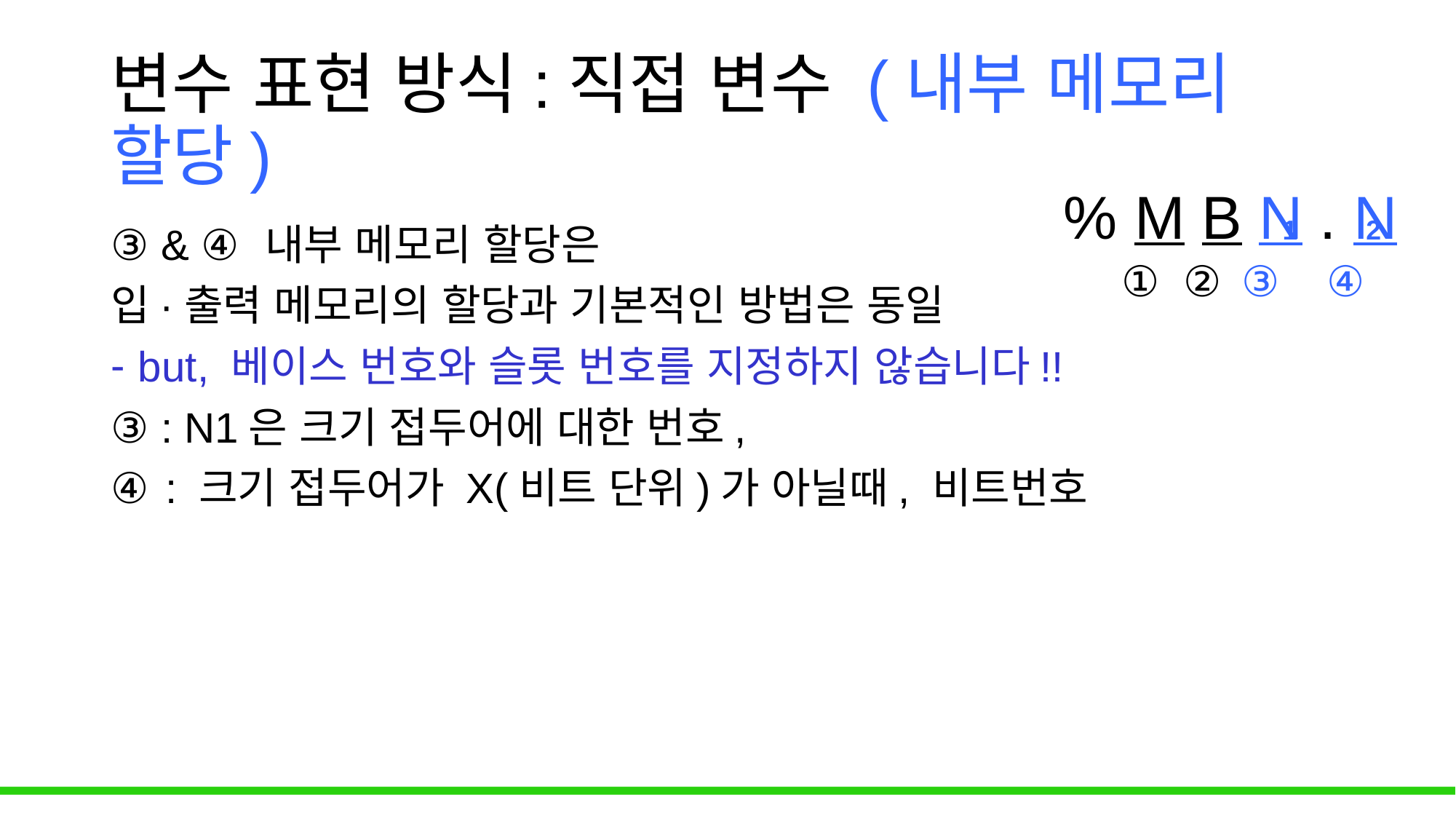

# 변수 표현 방식:직접 변수 (내부 메모리 할당)
% M B N . N
     ①  ②  ③    ④
1         2
③ & ④ 내부 메모리 할당은
입·출력 메모리의 할당과 기본적인 방법은 동일
but, 베이스 번호와 슬롯 번호를 지정하지 않습니다!!
③ : N1은 크기 접두어에 대한 번호,
④ : 크기 접두어가 X(비트 단위)가 아닐때, 비트번호